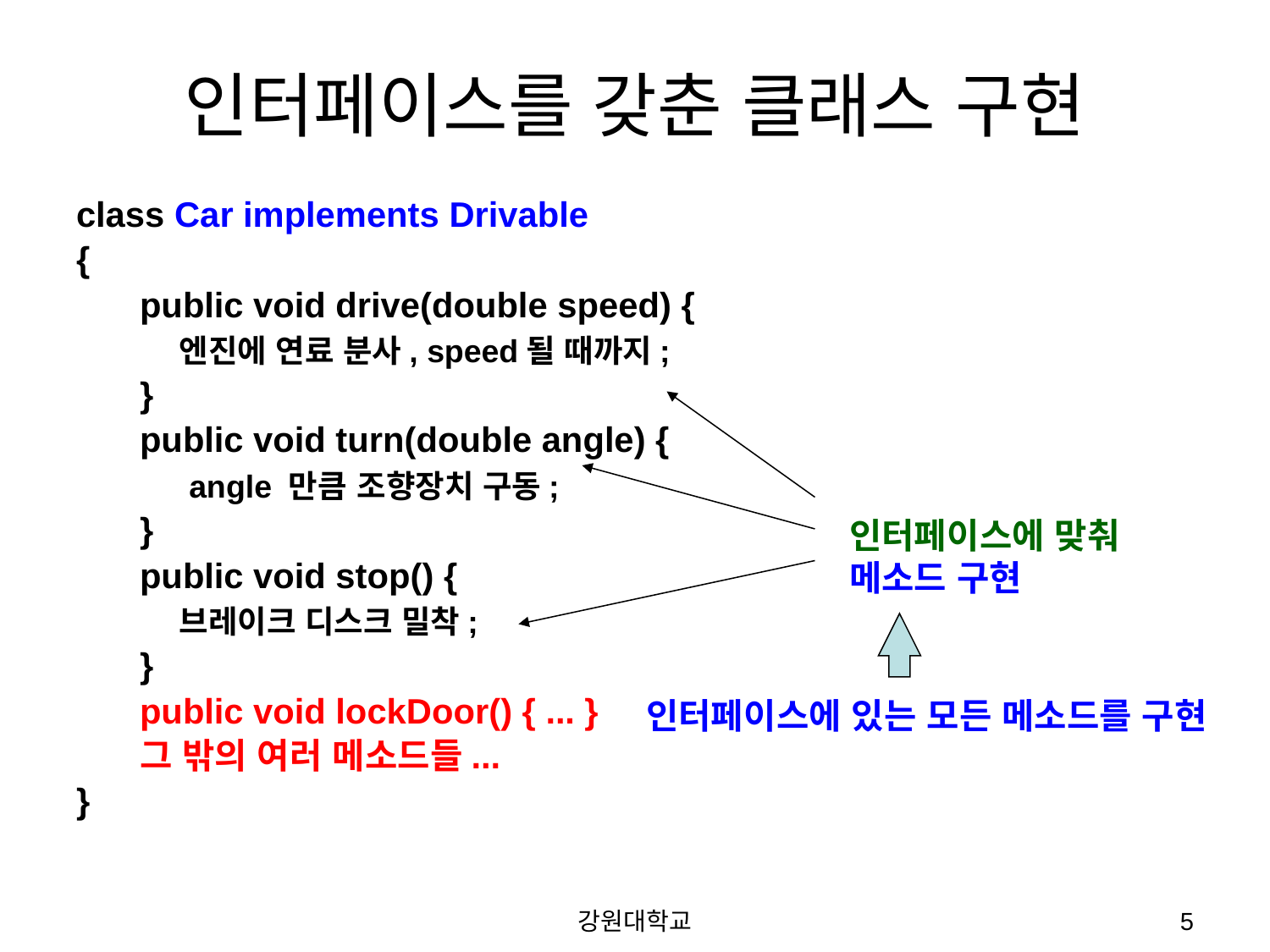

# 인터페이스를 갖춘 클래스 구현
class Car implements Drivable
{
public void drive(double speed) {
	엔진에 연료 분사, speed될 때까지;
}
public void turn(double angle) {
	 angle 만큼 조향장치 구동;
}
public void stop() {
	브레이크 디스크 밀착;
}
public void lockDoor() { ... }
그 밖의 여러 메소드들...
}

인터페이스에 맞춰
메소드 구현

인터페이스에 있는 모든 메소드를 구현
강원대학교
5